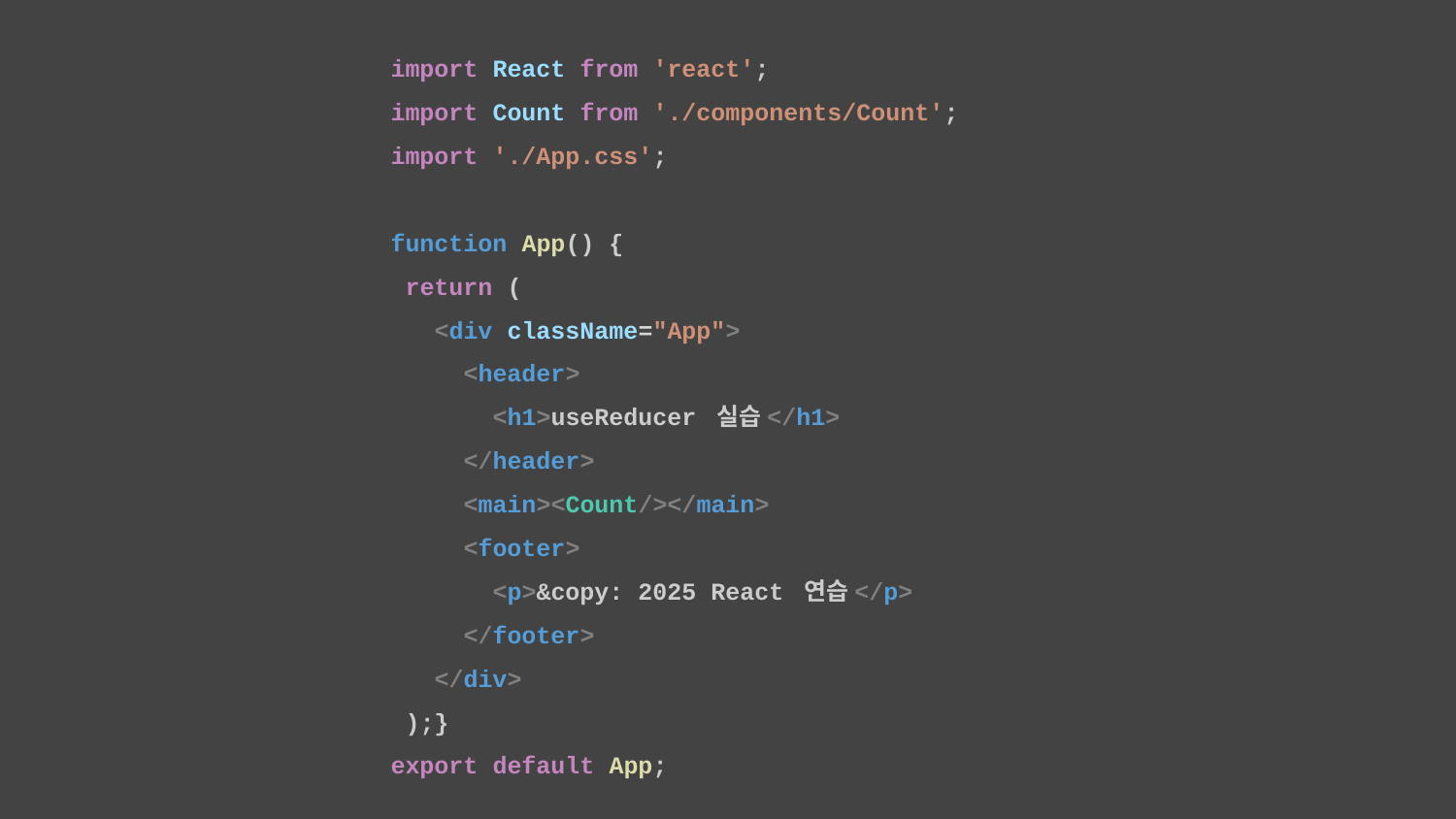

import React from 'react';
import Count from './components/Count';
import './App.css';

function App() {
 return (
   <div className="App">
     <header>
       <h1>useReducer 실습</h1>
     </header>
     <main><Count/></main>
     <footer>
       <p>&copy: 2025 React 연습</p>
     </footer>
   </div>
 );}
export default App;